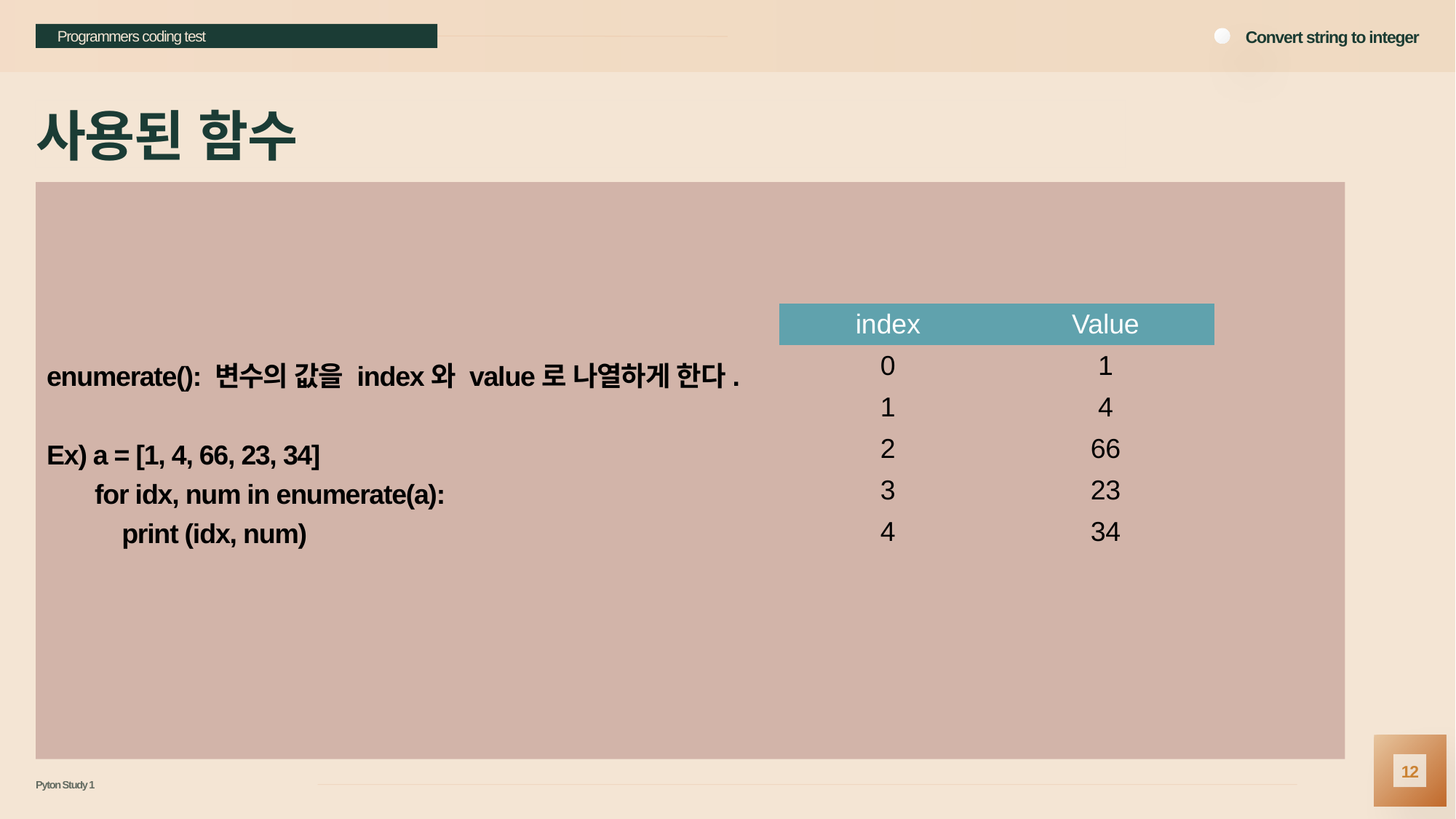

Convert string to integer
Programmers coding test

# 사용된 함수
enumerate(): 변수의 값을 index와 value로 나열하게 한다.

Ex) a = [1, 4, 66, 23, 34]
       for idx, num in enumerate(a):
           print (idx, num)

| index | Value |
| --- | --- |
| 0 | 1 |
| 1 | 4 |
| 2 | 66 |
| 3 | 23 |
| 4 | 34 |
12
Pyton Study 1